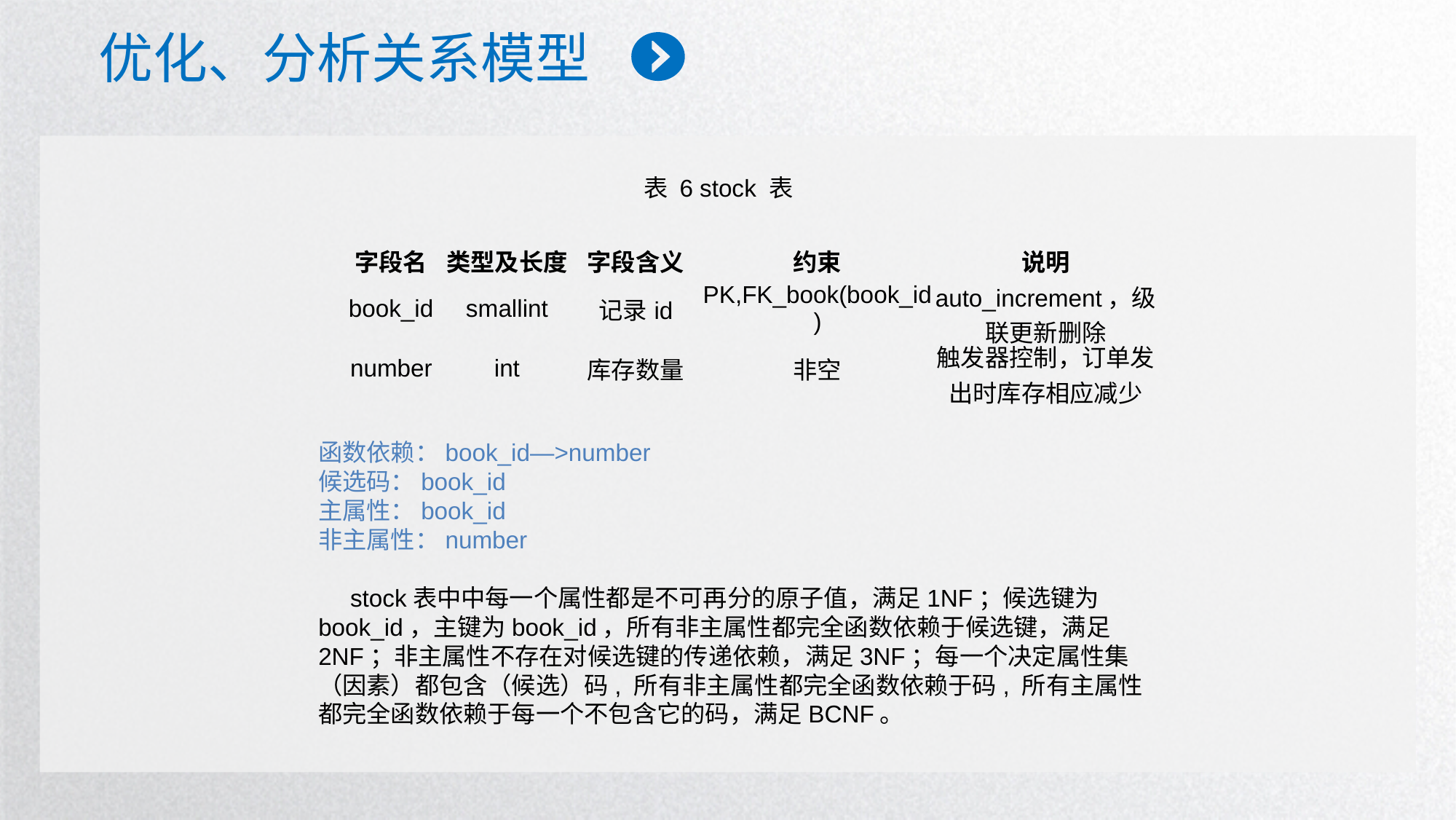

优化、分析关系模型

表 6 stock 表
| 字段名 | 类型及长度 | 字段含义 | 约束 | 说明 |
| --- | --- | --- | --- | --- |
| book\_id | smallint | 记录id | PK,FK\_book(book\_id) | auto\_increment，级联更新删除 |
| number | int | 库存数量 | 非空 | 触发器控制，订单发出时库存相应减少 |
函数依赖：book_id—>number
候选码：book_id
主属性：book_id
非主属性：number

stock表中中每一个属性都是不可再分的原子值，满足1NF；候选键为book_id，主键为book_id，所有非主属性都完全函数依赖于候选键，满足2NF；非主属性不存在对候选键的传递依赖，满足3NF；每一个决定属性集（因素）都包含（候选）码, 所有非主属性都完全函数依赖于码, 所有主属性都完全函数依赖于每一个不包含它的码，满足BCNF。